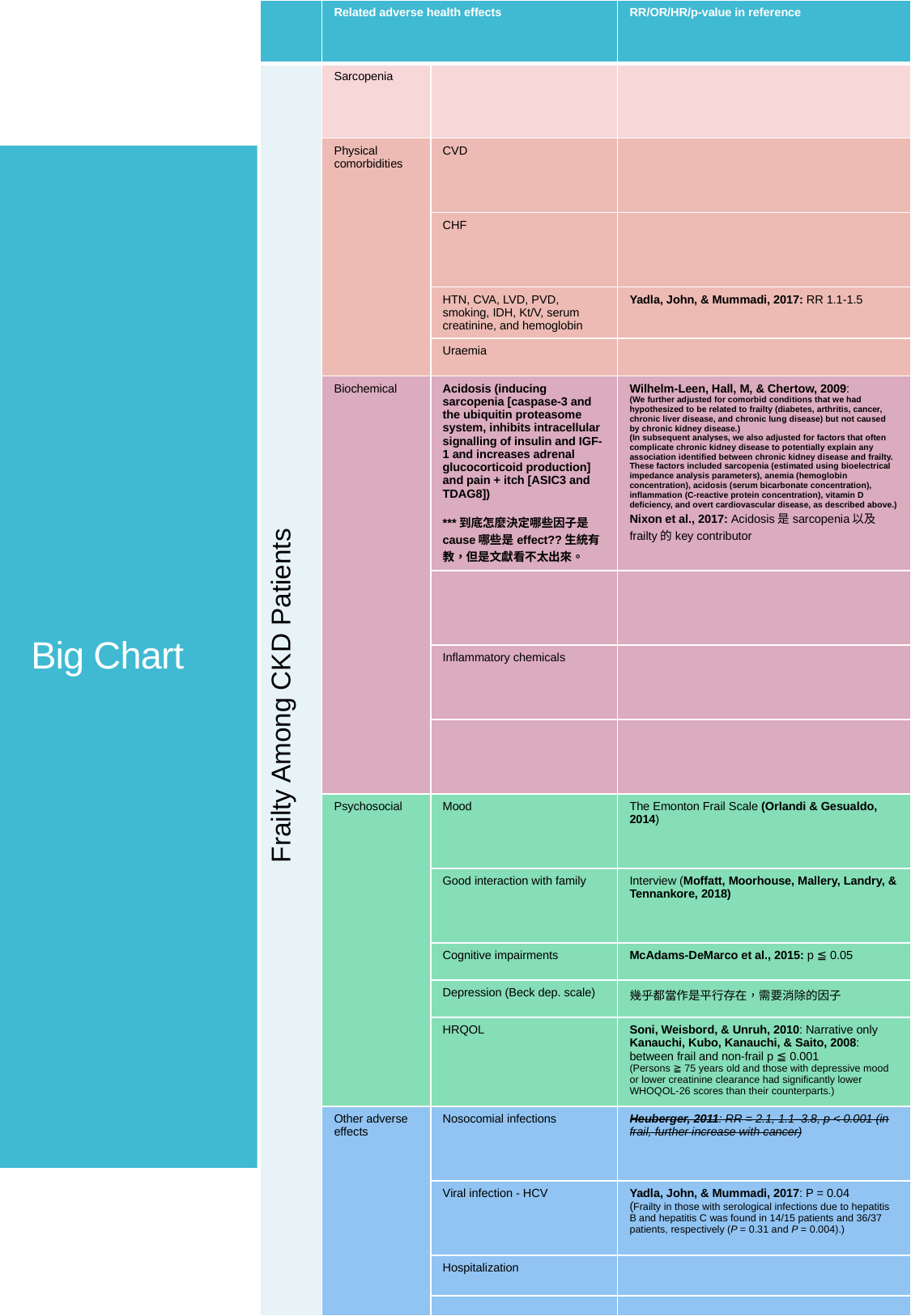

|  | Related adverse health effects |  | RR/OR/HR/p-value in reference |
| --- | --- | --- | --- |
| Frailty Among CKD Patients | Sarcopenia |  |  |
|  | Physical comorbidities | CVD |  |
|  |  | CHF |  |
|  |  | HTN, CVA, LVD, PVD, smoking, IDH, Kt/V, serum creatinine, and hemoglobin | Yadla, John, & Mummadi, 2017: RR 1.1-1.5 |
|  |  | Uraemia |  |
|  | Biochemical | Acidosis (inducing sarcopenia [caspase-3 and the ubiquitin proteasome system, inhibits intracellular signalling of insulin and IGF-1 and increases adrenal glucocorticoid production] and pain + itch [ASIC3 and TDAG8]) \*\*\*到底怎麼決定哪些因子是cause哪些是effect??生統有教，但是文獻看不太出來。 | Wilhelm-Leen, Hall, M, & Chertow, 2009: (We further adjusted for comorbid conditions that we had hypothesized to be related to frailty (diabetes, arthritis, cancer, chronic liver disease, and chronic lung disease) but not caused by chronic kidney disease.) (In subsequent analyses, we also adjusted for factors that often complicate chronic kidney disease to potentially explain any association identified between chronic kidney disease and frailty. These factors included sarcopenia (estimated using bioelectrical impedance analysis parameters), anemia (hemoglobin concentration), acidosis (serum bicarbonate concentration), inflammation (C-reactive protein concentration), vitamin D deficiency, and overt cardiovascular disease, as described above.) Nixon et al., 2017: Acidosis是sarcopenia以及frailty的key contributor |
|  |  |  |  |
|  |  | Inflammatory chemicals |  |
|  |  |  |  |
|  | Psychosocial | Mood | The Emonton Frail Scale (Orlandi & Gesualdo, 2014) |
|  |  | Good interaction with family | Interview (Moffatt, Moorhouse, Mallery, Landry, & Tennankore, 2018) |
|  |  | Cognitive impairments | McAdams-DeMarco et al., 2015: p ≦ 0.05 |
|  |  | Depression (Beck dep. scale) | 幾乎都當作是平行存在，需要消除的因子 |
|  |  | HRQOL | Soni, Weisbord, & Unruh, 2010: Narrative only Kanauchi, Kubo, Kanauchi, & Saito, 2008: between frail and non-frail p ≦ 0.001 (Persons ≧ 75 years old and those with depressive mood or lower creatinine clearance had significantly lower WHOQOL-26 scores than their counterparts.) |
|  | Other adverse effects | Nosocomial infections | Heuberger, 2011: RR = 2.1, 1.1–3.8, p < 0.001 (in frail, further increase with cancer) |
|  |  | Viral infection - HCV | Yadla, John, & Mummadi, 2017: P = 0.04 (Frailty in those with serological infections due to hepatitis B and hepatitis C was found in 14/15 patients and 36/37 patients, respectively (P = 0.31 and P = 0.004).) |
|  |  | Hospitalization |  |
|  |  |  |  |
# Big Chart